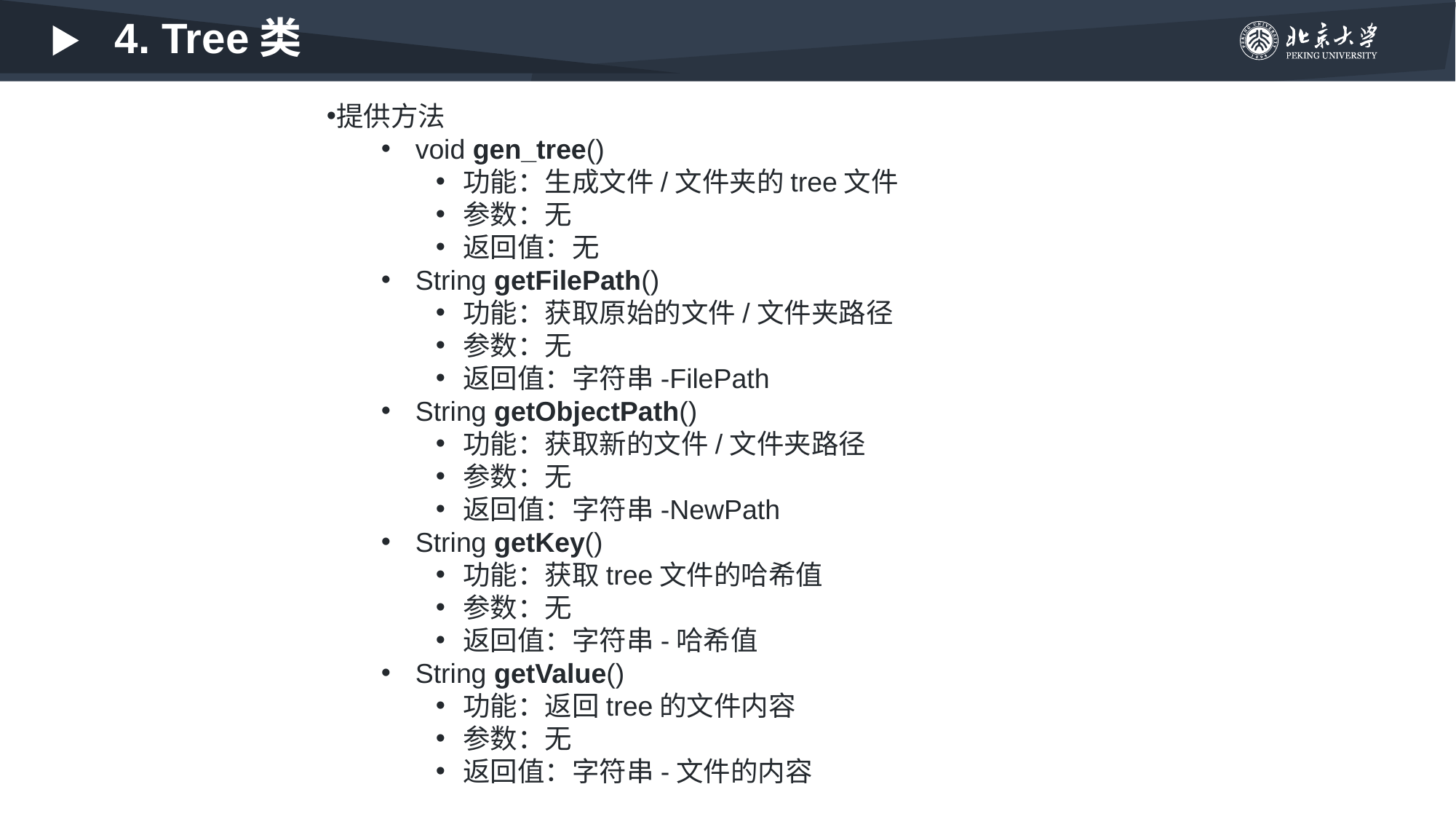

4. Tree类
提供方法
void gen_tree()
功能：生成文件/文件夹的tree文件
参数：无
返回值：无
String getFilePath()
功能：获取原始的文件/文件夹路径
参数：无
返回值：字符串-FilePath
String getObjectPath()
功能：获取新的文件/文件夹路径
参数：无
返回值：字符串-NewPath
String getKey()
功能：获取tree文件的哈希值
参数：无
返回值：字符串-哈希值
String getValue()
功能：返回tree的文件内容
参数：无
返回值：字符串-文件的内容